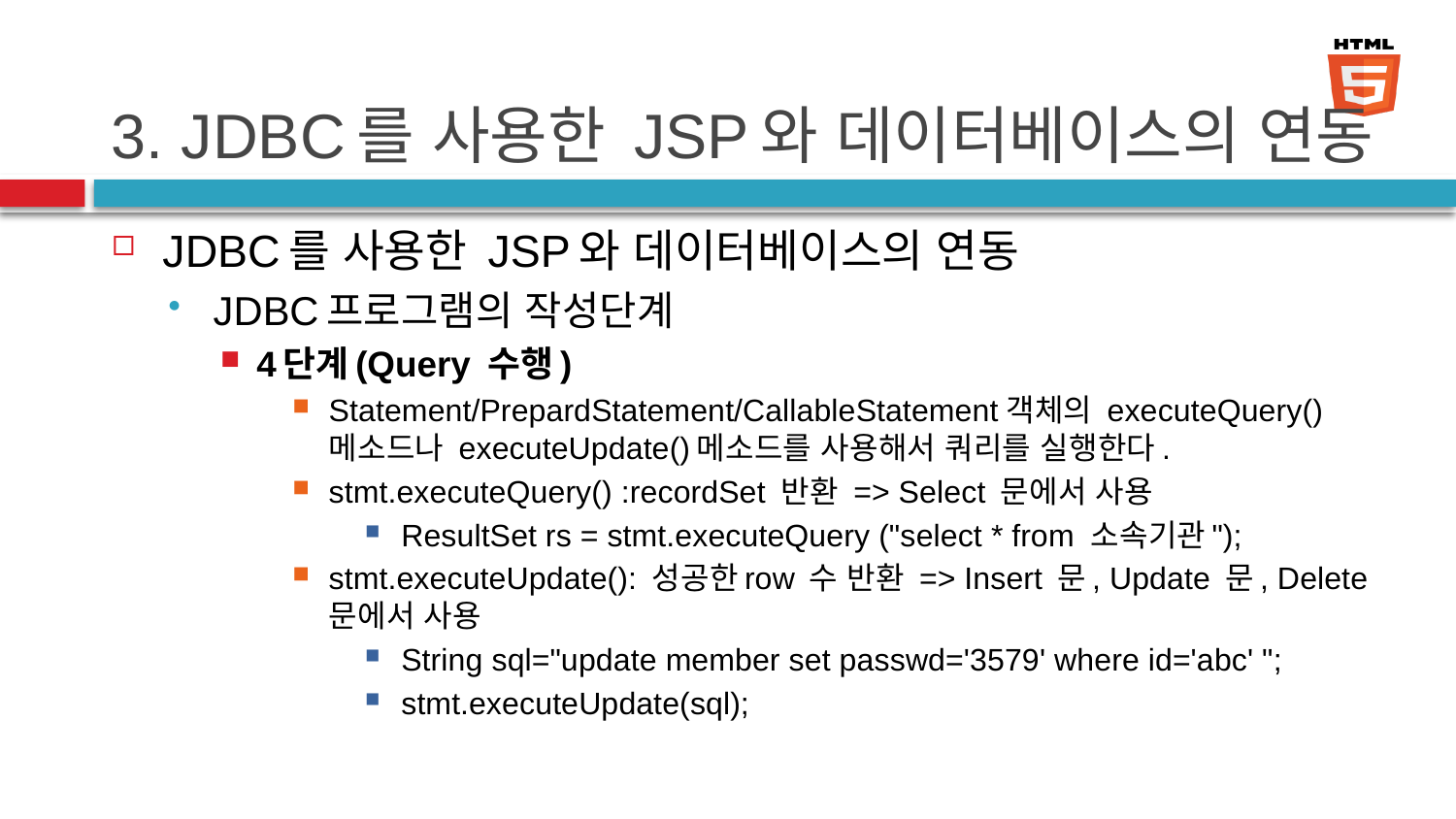

# 3. JDBC를 사용한 JSP와 데이터베이스의 연동
JDBC를 사용한 JSP와 데이터베이스의 연동
JDBC프로그램의 작성단계
4단계(Query 수행)
Statement/PrepardStatement/CallableStatement객체의 executeQuery()메소드나 executeUpdate()메소드를 사용해서 쿼리를 실행한다.
stmt.executeQuery() :recordSet 반환 => Select 문에서 사용
ResultSet rs = stmt.executeQuery ("select * from 소속기관");
stmt.executeUpdate(): 성공한row 수 반환 => Insert 문, Update 문, Delete 문에서 사용
String sql="update member set passwd='3579' where id='abc' ";
stmt.executeUpdate(sql);